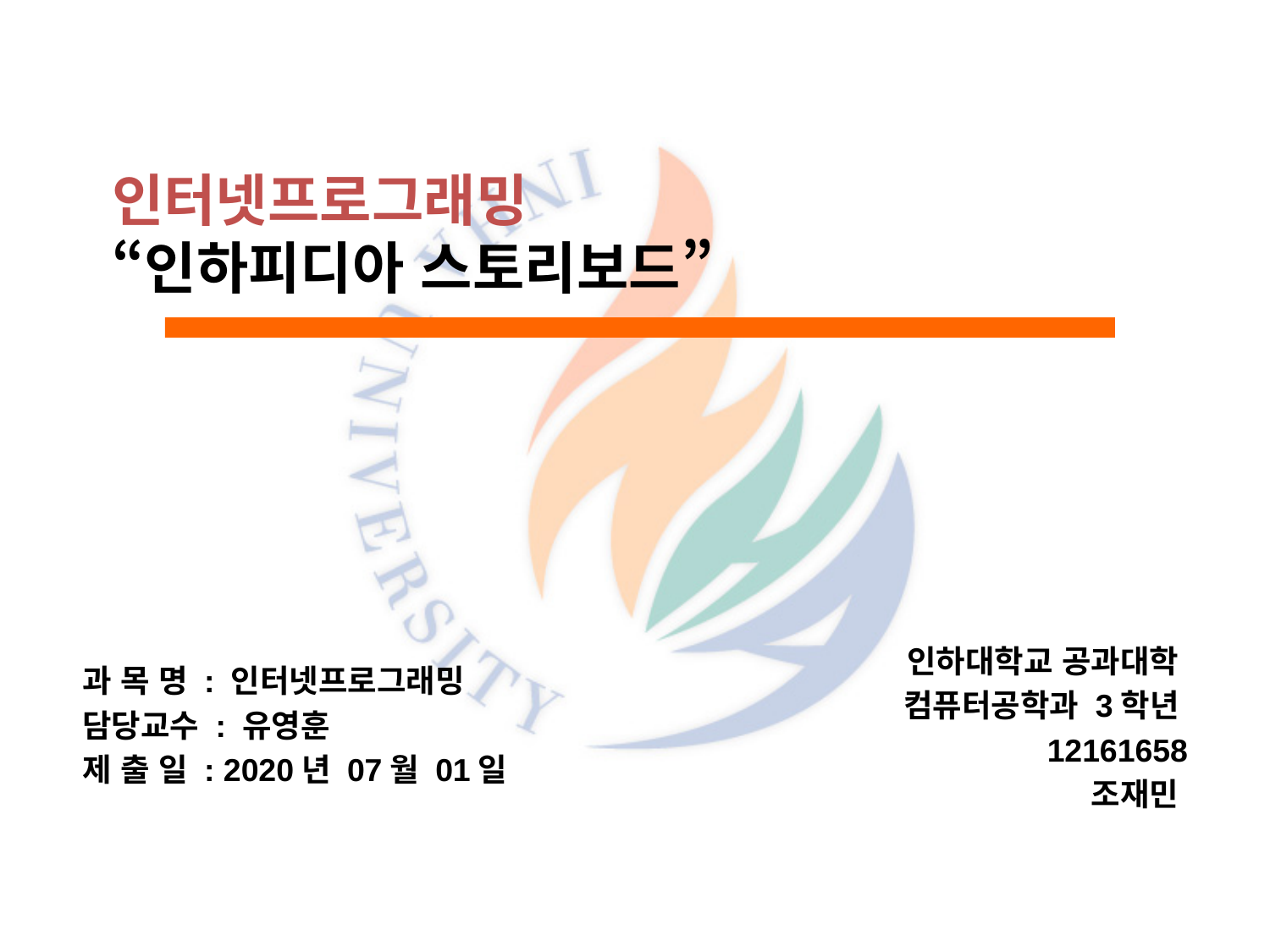

# 인터넷프로그래밍 “인하피디아 스토리보드”
인하대학교 공과대학
컴퓨터공학과 3학년
12161658
조재민
과 목 명 : 인터넷프로그래밍
담당교수 : 유영훈
제 출 일 : 2020년 07월 01일